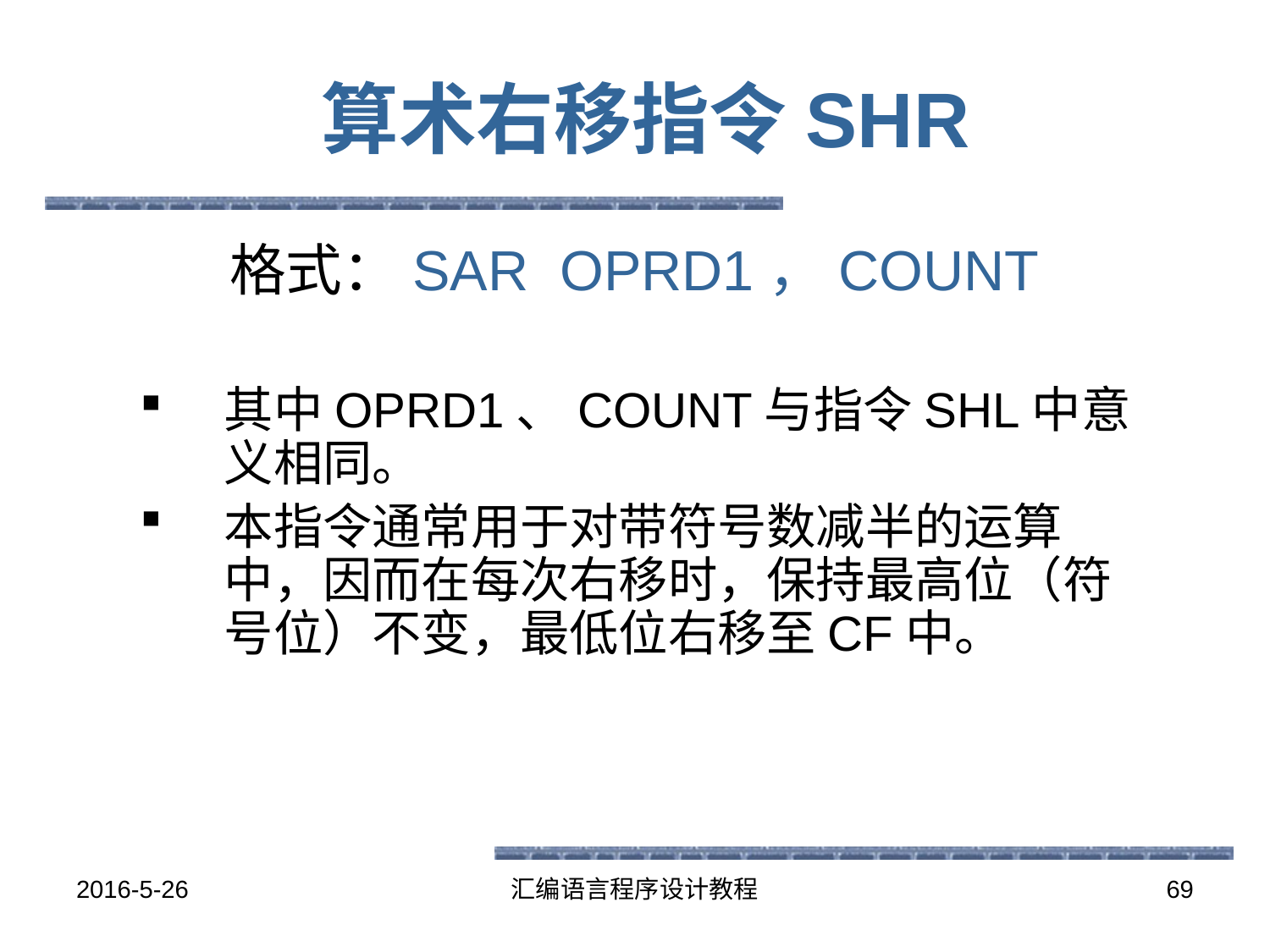

# 算术右移指令SHR
      格式：SAR  OPRD1，COUNT

其中OPRD1、COUNT与指令SHL中意义相同。
本指令通常用于对带符号数减半的运算中，因而在每次右移时，保持最高位（符号位）不变，最低位右移至CF中。
2016-5-26
汇编语言程序设计教程
69